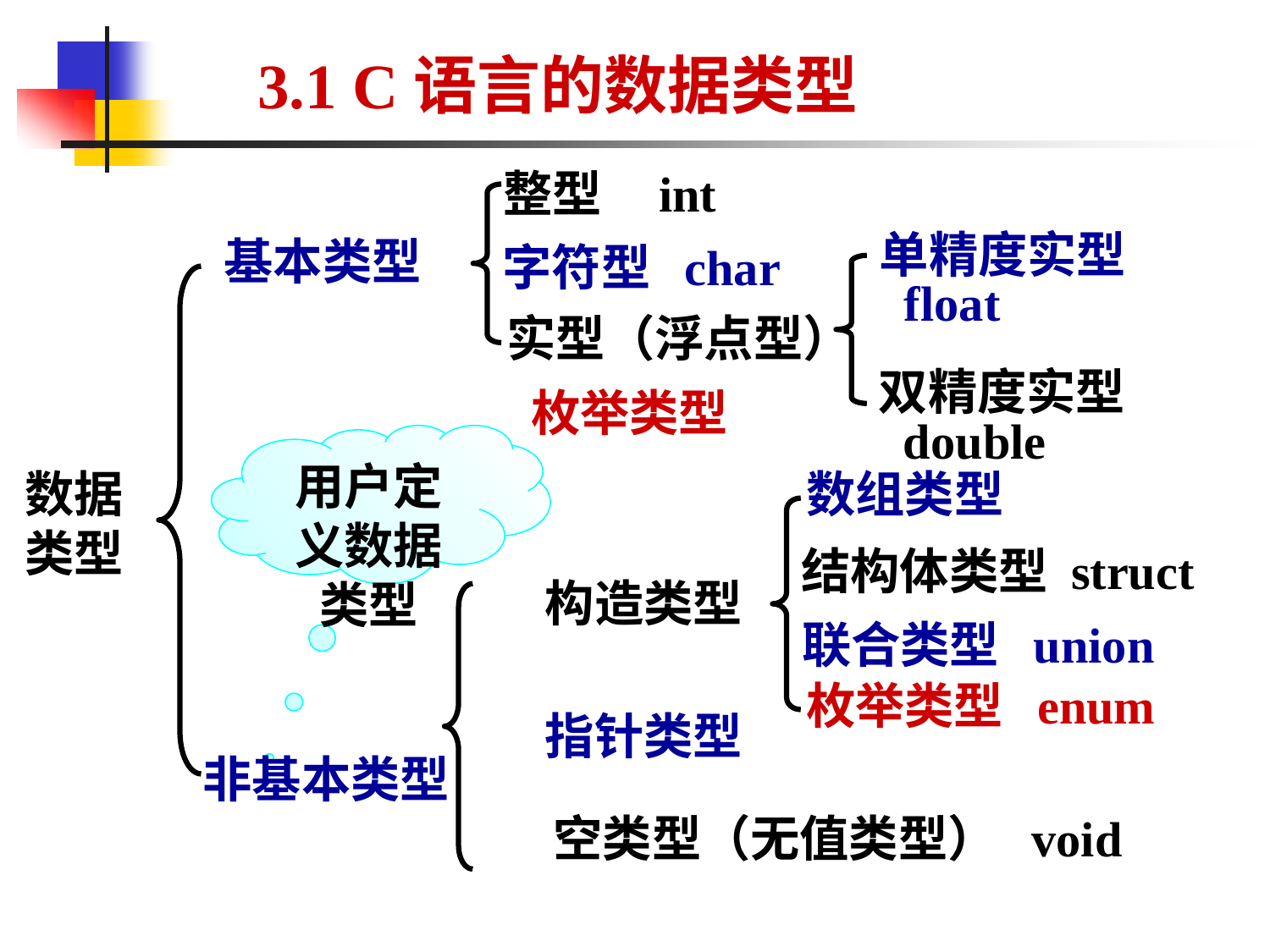

3.1 C语言的数据类型
整型    int

字符型  char
实型（浮点型）
基本类型
单精度实型
  float

双精度实型
  double

枚举类型
用户定义数据类型
数据类型
数组类型

结构体类型 struct
联合类型  union

构造类型

枚举类型  enum
指针类型
非基本类型
空类型（无值类型）  void